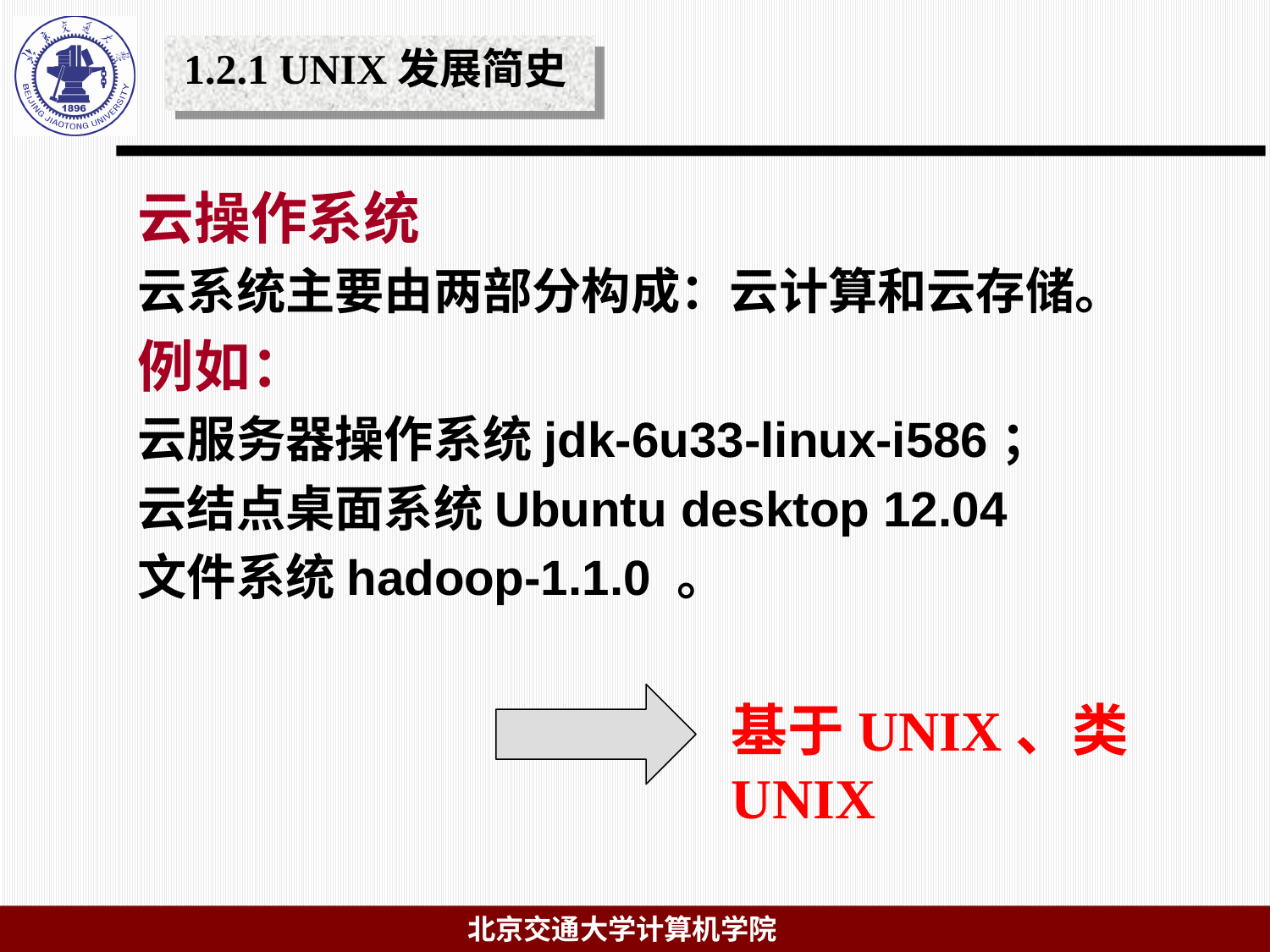

1.2.1 UNIX发展简史
云操作系统
云系统主要由两部分构成：云计算和云存储。
例如：
云服务器操作系统jdk-6u33-linux-i586；
云结点桌面系统Ubuntu desktop 12.04
文件系统hadoop-1.1.0 。

基于UNIX、类UNIX